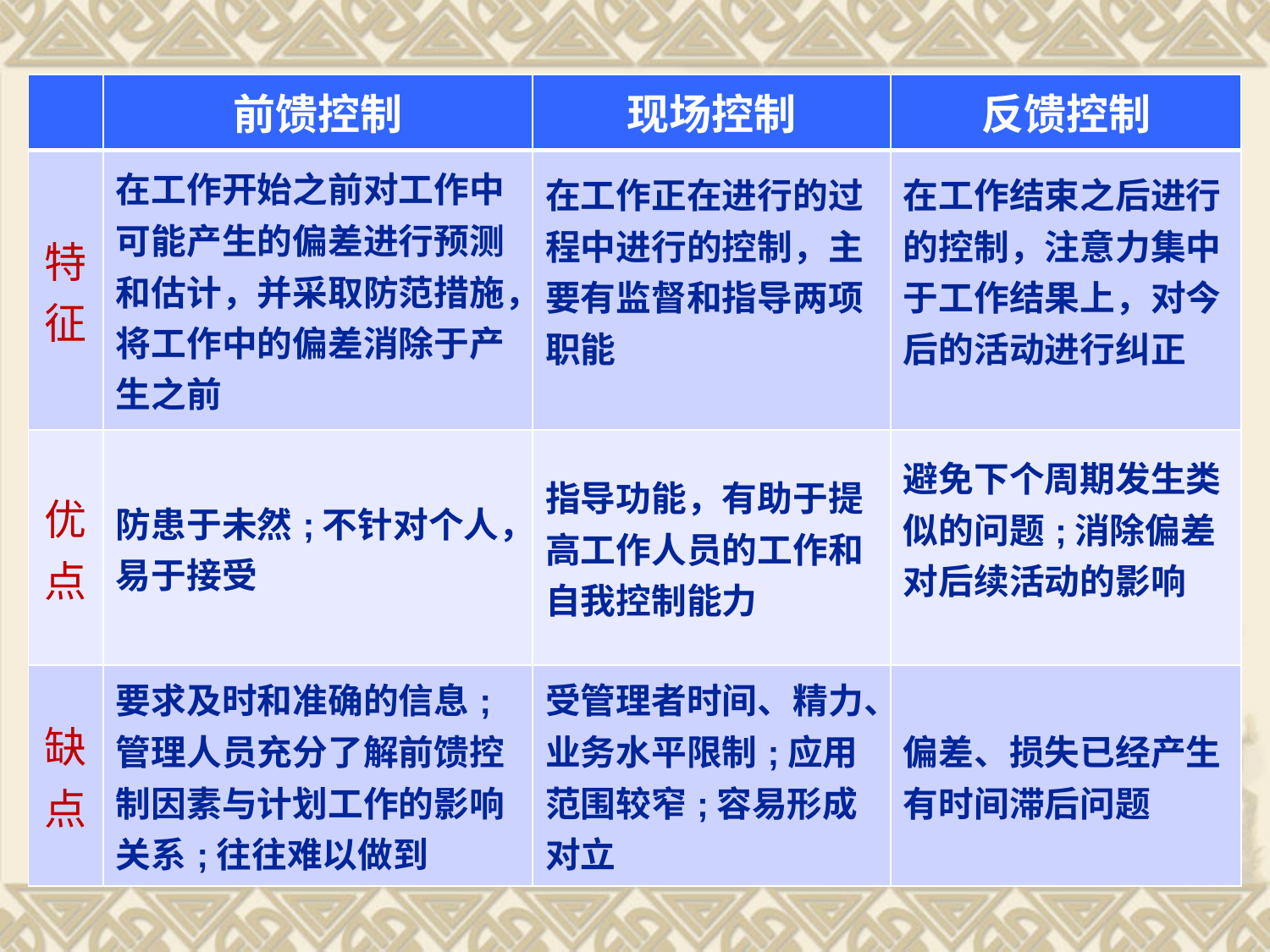

|  | 前馈控制 | 现场控制 | 反馈控制 |
| --- | --- | --- | --- |
| 特征 | 在工作开始之前对工作中可能产生的偏差进行预测和估计，并采取防范措施，将工作中的偏差消除于产生之前 | 在工作正在进行的过程中进行的控制，主要有监督和指导两项职能 | 在工作结束之后进行的控制，注意力集中于工作结果上，对今后的活动进行纠正 |
| 优点 | 防患于未然;不针对个人， 易于接受 | 指导功能，有助于提高工作人员的工作和自我控制能力 | 避免下个周期发生类似的问题;消除偏差对后续活动的影响 |
| 缺点 | 要求及时和准确的信息;管理人员充分了解前馈控制因素与计划工作的影响关系;往往难以做到 | 受管理者时间、精力、业务水平限制;应用范围较窄;容易形成对立 | 偏差、损失已经产生 有时间滞后问题 |
#